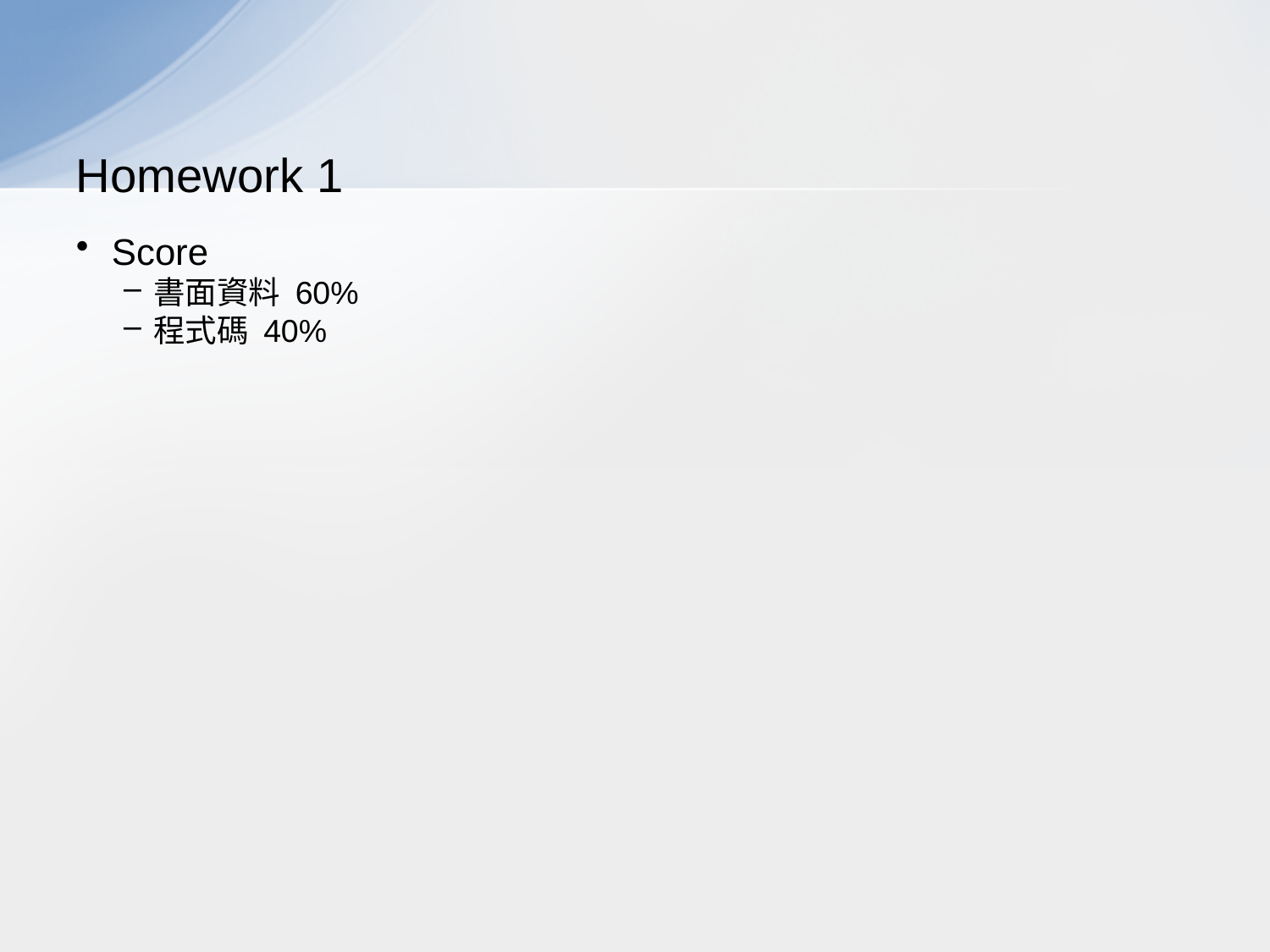

# Homework 1
Score
書面資料 60%
程式碼 40%